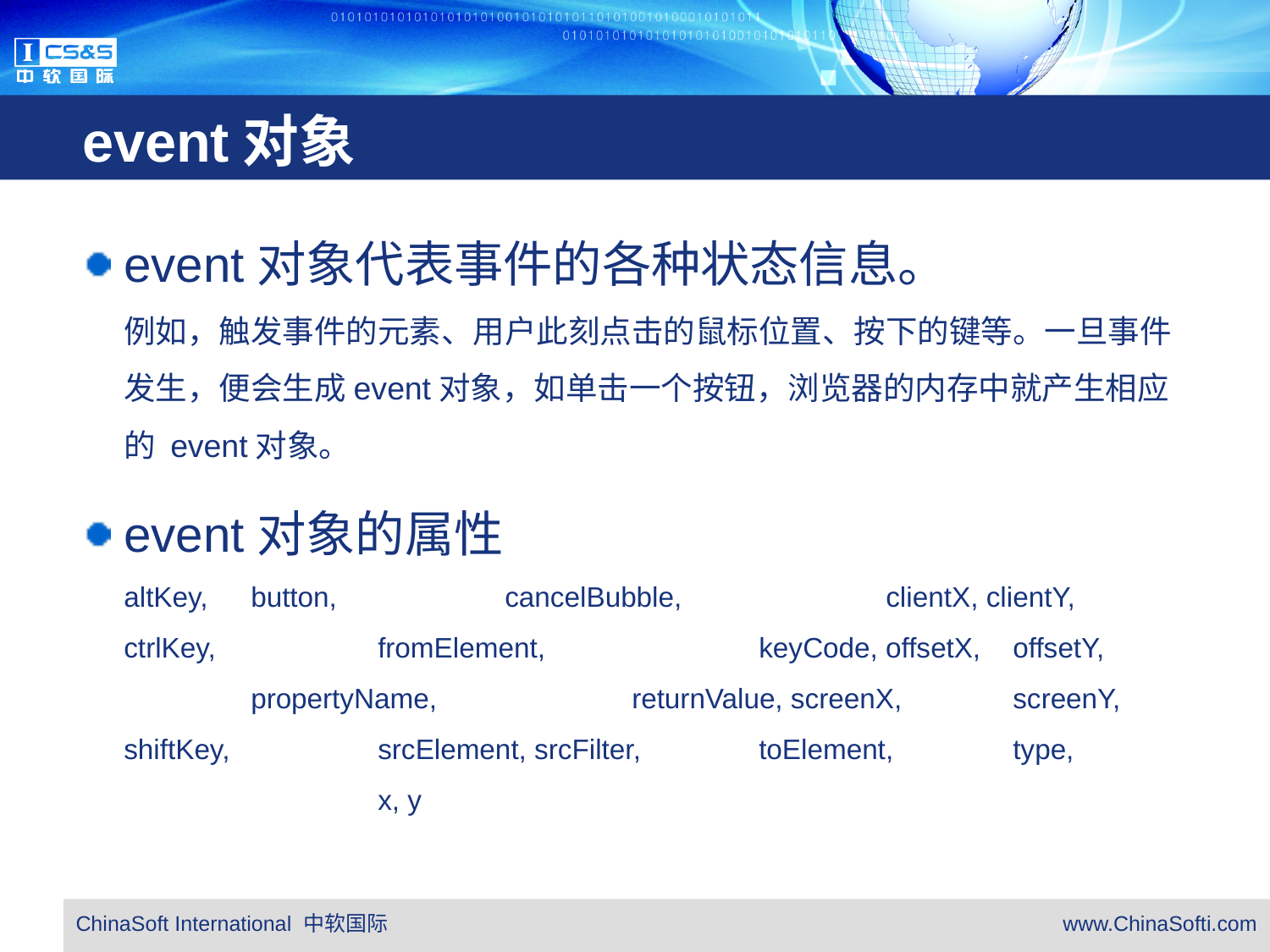

# event对象
event对象代表事件的各种状态信息。
例如，触发事件的元素、用户此刻点击的鼠标位置、按下的键等。一旦事件发生，便会生成event对象，如单击一个按钮，浏览器的内存中就产生相应的 event对象。
event对象的属性
altKey, 	button, 		cancelBubble, 		clientX, clientY, 	ctrlKey, 		fromElement, 		keyCode, offsetX, 	offsetY, 		propertyName, 		returnValue, screenX, 	screenY, 	shiftKey, 		srcElement, srcFilter, 	toElement, 	type, 			x, y